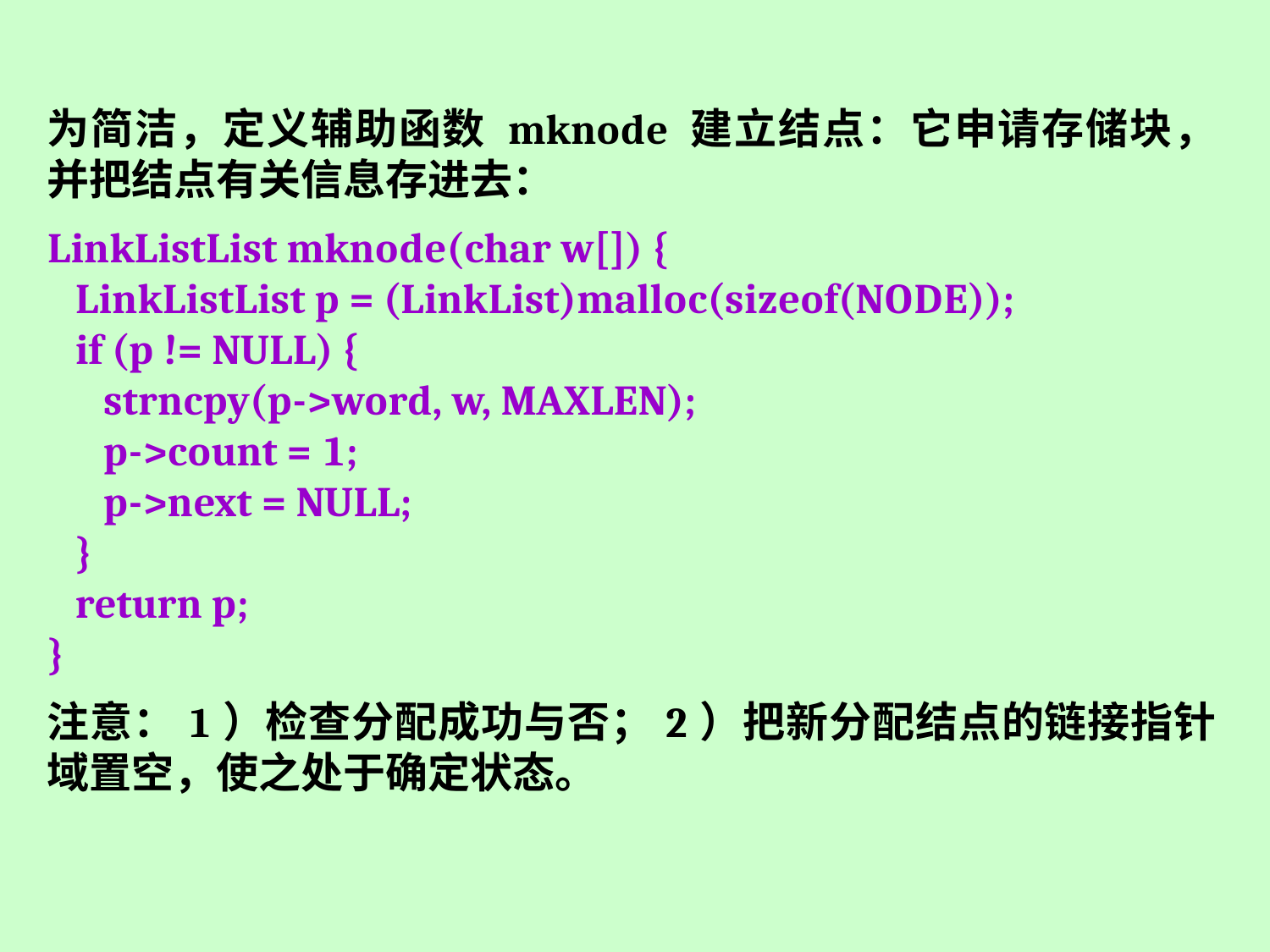

为简洁，定义辅助函数 mknode 建立结点：它申请存储块，并把结点有关信息存进去：
LinkListList mknode(char w[]) {
   LinkListList p = (LinkList)malloc(sizeof(NODE));
   if (p != NULL) {
      strncpy(p->word, w, MAXLEN);
      p->count = 1;
      p->next = NULL;
   }
   return p;
}
注意：1）检查分配成功与否；2）把新分配结点的链接指针域置空，使之处于确定状态。
85